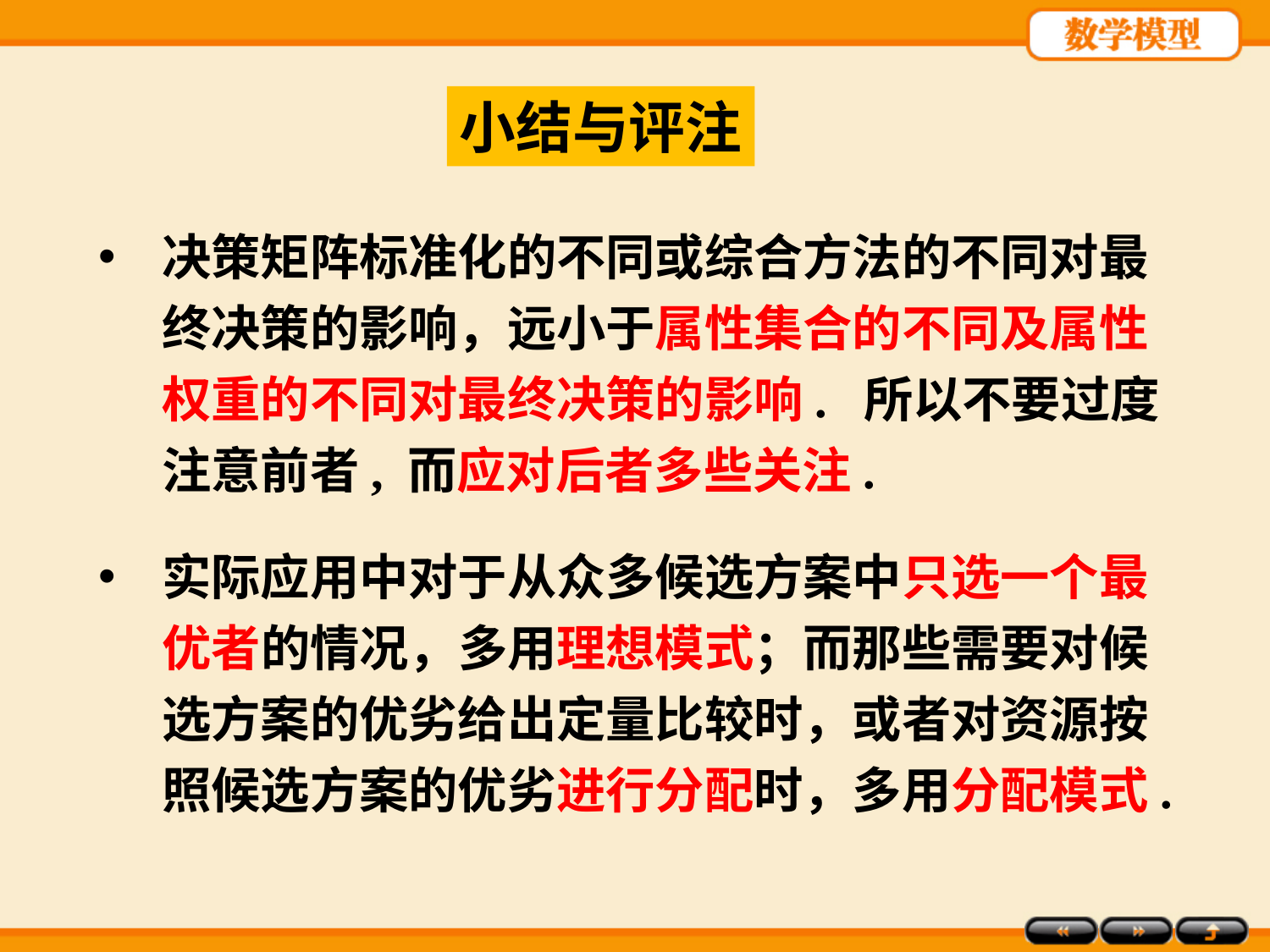

小结与评注
决策矩阵标准化的不同或综合方法的不同对最终决策的影响，远小于属性集合的不同及属性权重的不同对最终决策的影响.  所以不要过度注意前者, 而应对后者多些关注.
实际应用中对于从众多候选方案中只选一个最优者的情况，多用理想模式；而那些需要对候选方案的优劣给出定量比较时，或者对资源按照候选方案的优劣进行分配时，多用分配模式.